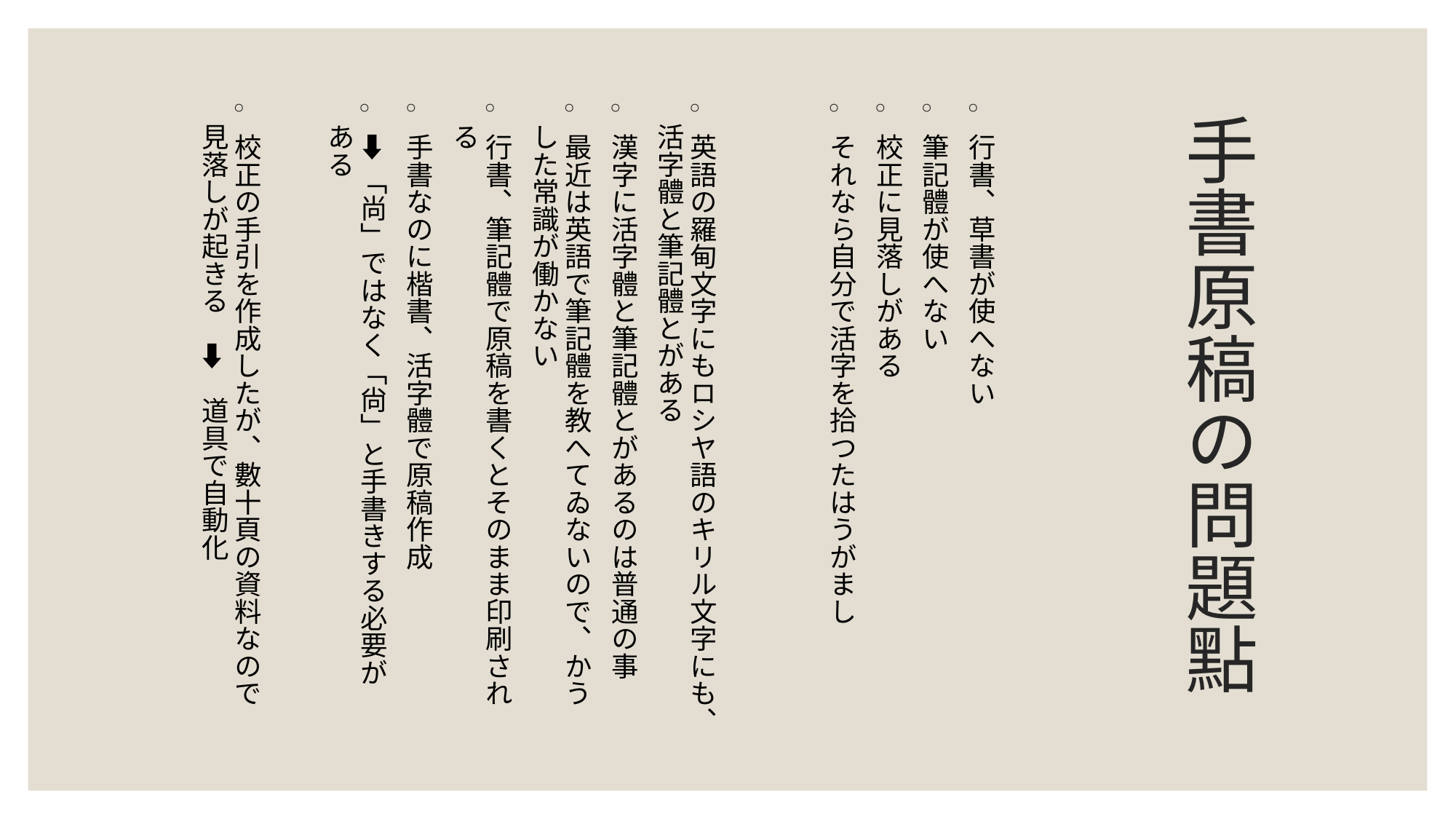

行書、草書が使へない
筆記體が使へない
校正に見落しがある
それなら自分で活字を拾つたはうがまし

英語の羅甸文字にもロシヤ語のキリル文字にも、活字體と筆記體とがある
漢字に活字體と筆記體とがあるのは普通の事
最近は英語で筆記體を教へてゐないので、かうした常識が働かない
行書、筆記體で原稿を書くとそのまま印刷される
手書なのに楷書、活字體で原稿作成
➡「尚」ではなく「尙」と手書きする必要がある

校正の手引を作成したが、數十頁の資料なので見落しが起きる　➡　道具で自動化

# 手書原稿の問題點